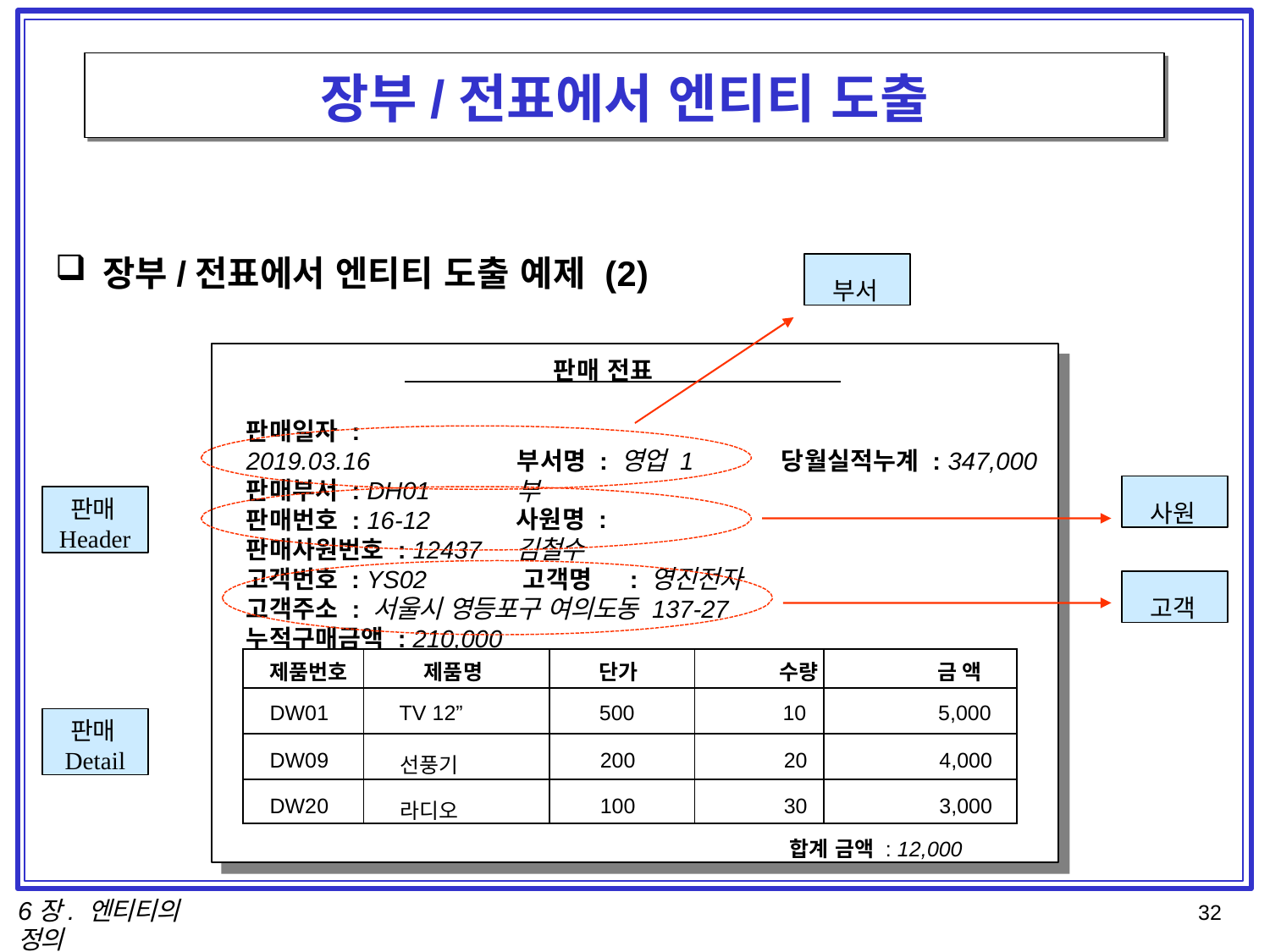

# 장부/전표에서 엔티티 도출
장부/전표에서 엔티티 도출 예제 (2)
부서

판매 전표
판매일자 : 2019.03.16
판매부서 : DH01
판매번호 : 16-12
판매사원번호 : 12437
부서명 : 영업 1부
당월실적누계 : 347,000
사원
판매
Header
사원명 : 김철수
고객번호 : YS02	고객명	: 영진전자
고객
고객주소 : 서울시 영등포구 여의도동 137-27
누적구매금액 : 210,000
| 제품번호 | 제품명 | 단가 | 수량 | 금 액 |
| --- | --- | --- | --- | --- |
| DW01 | TV 12” | 500 | 10 | 5,000 |
| DW09 | 선풍기 | 200 | 20 | 4,000 |
| DW20 | 라디오 | 100 | 30 | 3,000 |

판매
Detail
합계 금액 : 12,000
6장. 엔티티의 정의
32